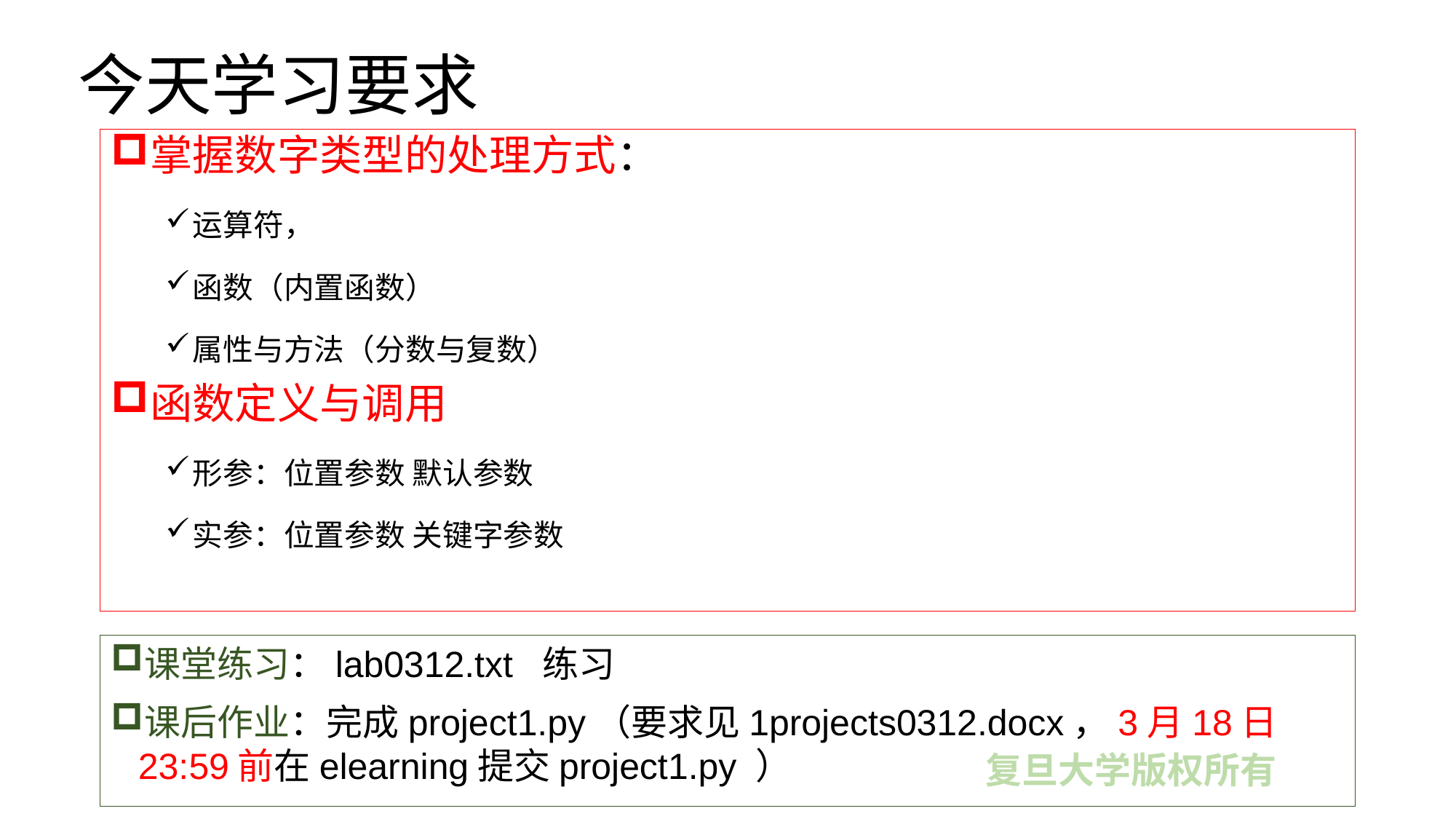

# 今天学习要求
掌握数字类型的处理方式：
运算符，
函数（内置函数）
属性与方法（分数与复数）
函数定义与调用
形参：位置参数 默认参数
实参：位置参数 关键字参数
课堂练习：lab0312.txt  练习
课后作业：完成project1.py（要求见1projects0312.docx，3月18日23:59前在elearning提交project1.py ）